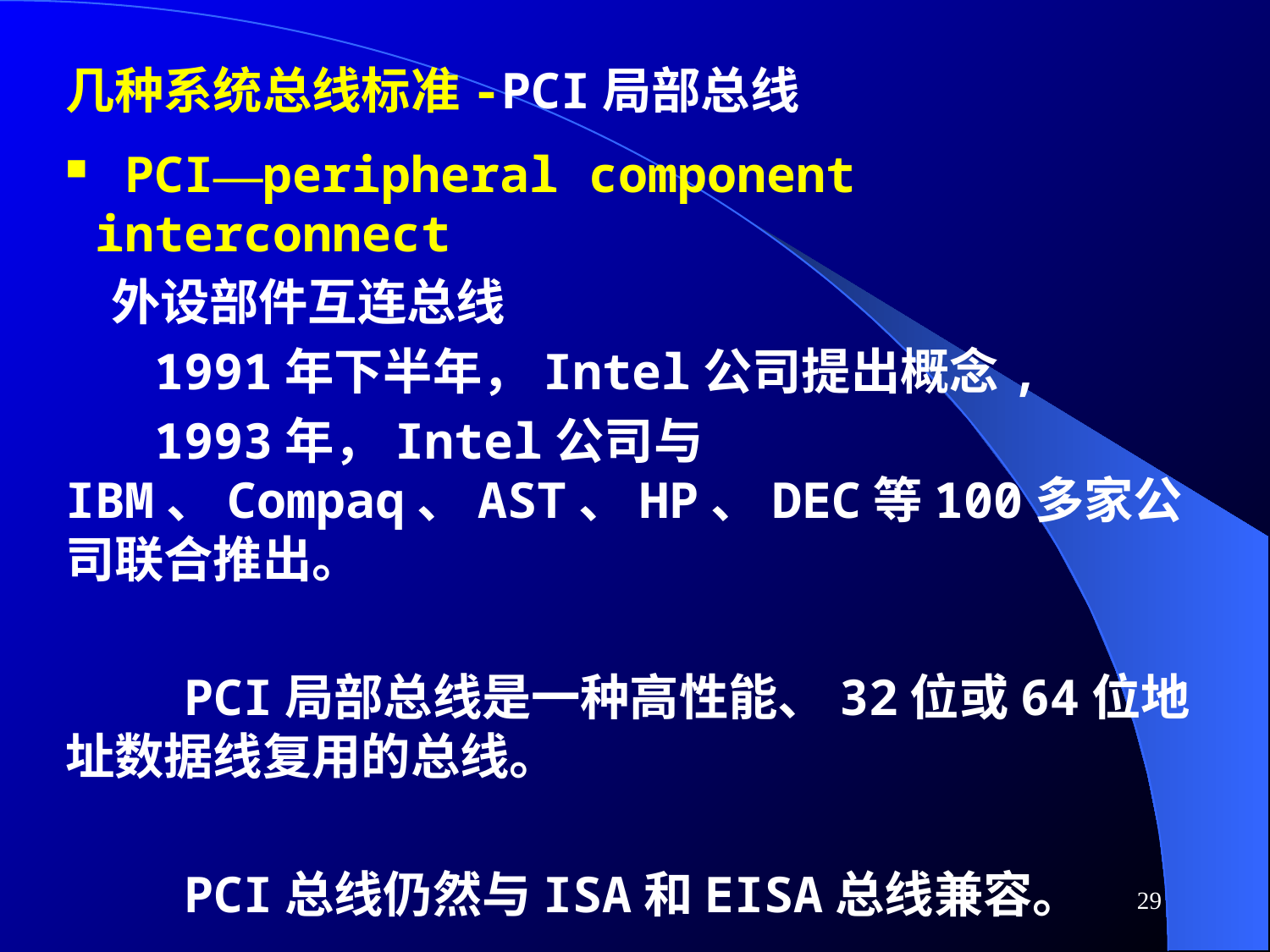

几种系统总线标准-PCI局部总线
 PCI—peripheral component interconnect
   外设部件互连总线
   1991年下半年，Intel公司提出概念,
   1993年，Intel公司与IBM、Compaq、AST、HP、DEC等100多家公司联合推出。

    PCI局部总线是一种高性能、32位或64位地址数据线复用的总线。

    PCI总线仍然与ISA和EISA总线兼容。
29